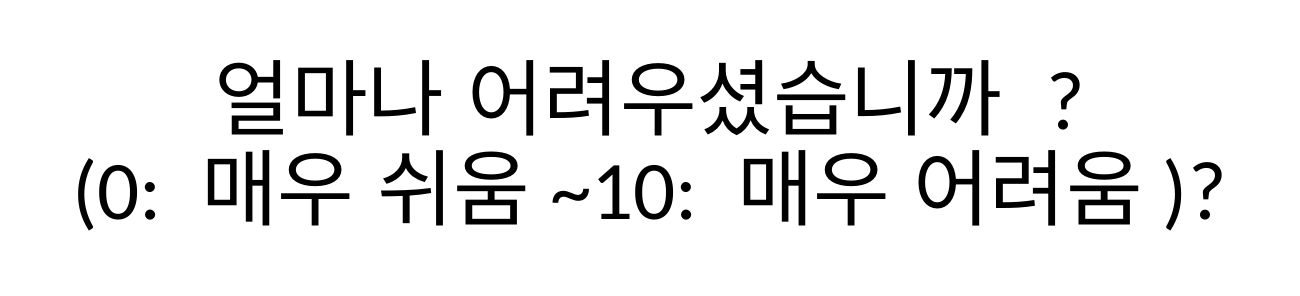

# 얼마나 어려우셨습니까 ? (0: 매우 쉬움~10: 매우 어려움)?